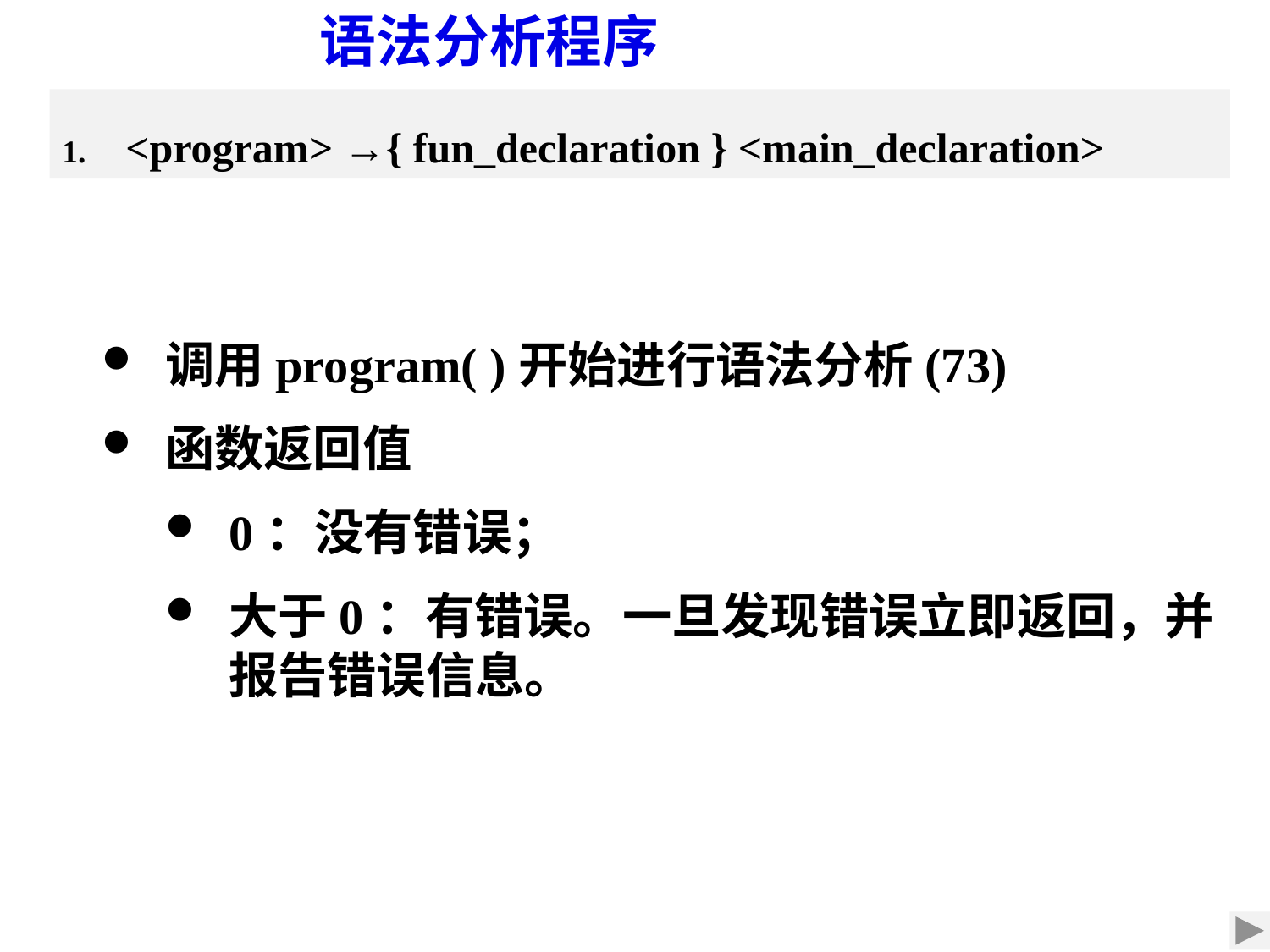

语法分析程序TESTparse
<program> →{ fun_declaration } <main_declaration>
调用program( )开始进行语法分析(73)
函数返回值
0：没有错误；
大于0：有错误。一旦发现错误立即返回，并报告错误信息。